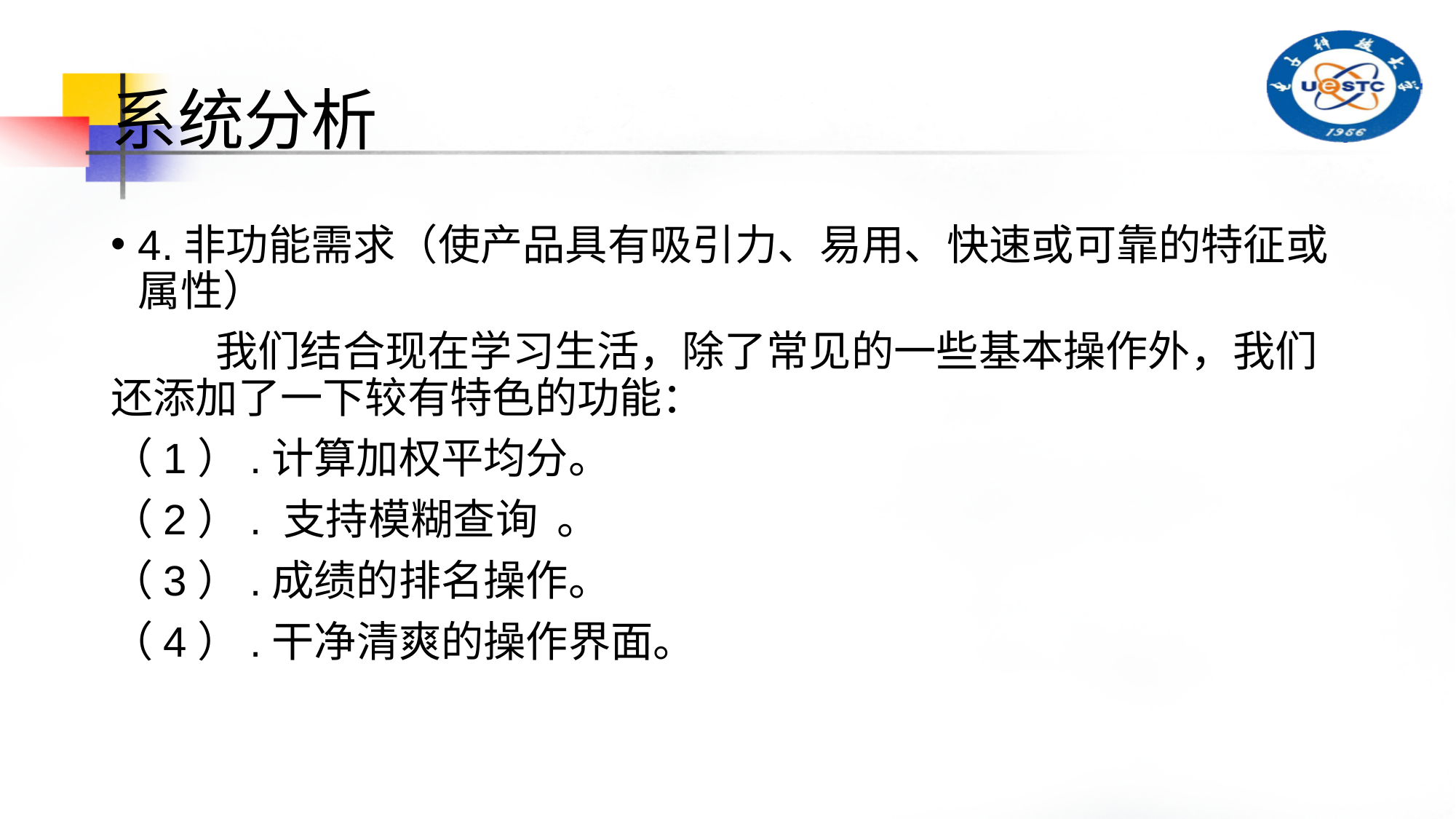

# 系统分析
4.非功能需求（使产品具有吸引力、易用、快速或可靠的特征或属性）
          我们结合现在学习生活，除了常见的一些基本操作外，我们还添加了一下较有特色的功能：
（1）.计算加权平均分。
（2）. 支持模糊查询  。
（3）.成绩的排名操作。
（4）.干净清爽的操作界面。